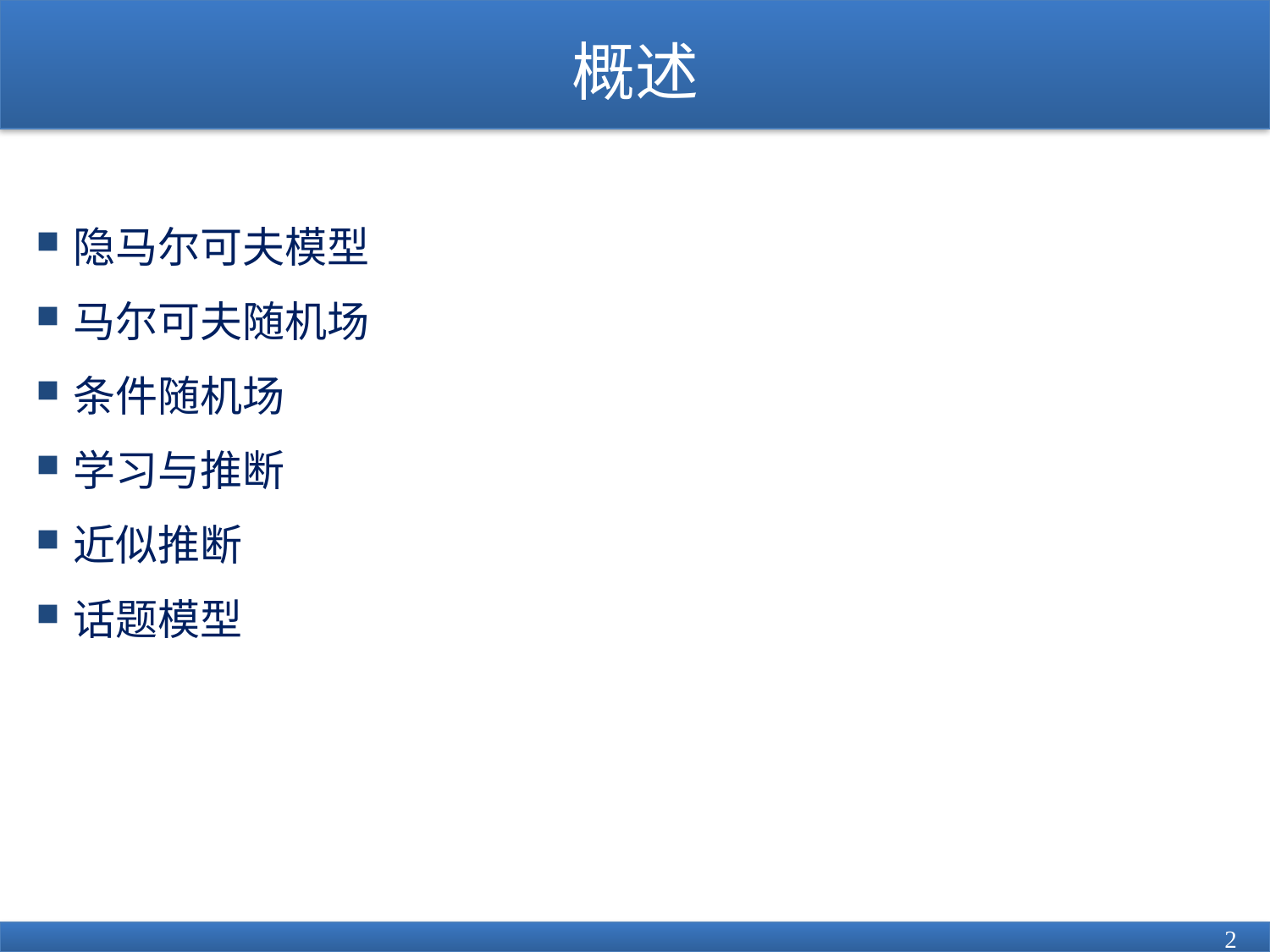

# 概述

隐马尔可夫模型
马尔可夫随机场
条件随机场
学习与推断
近似推断
话题模型

2